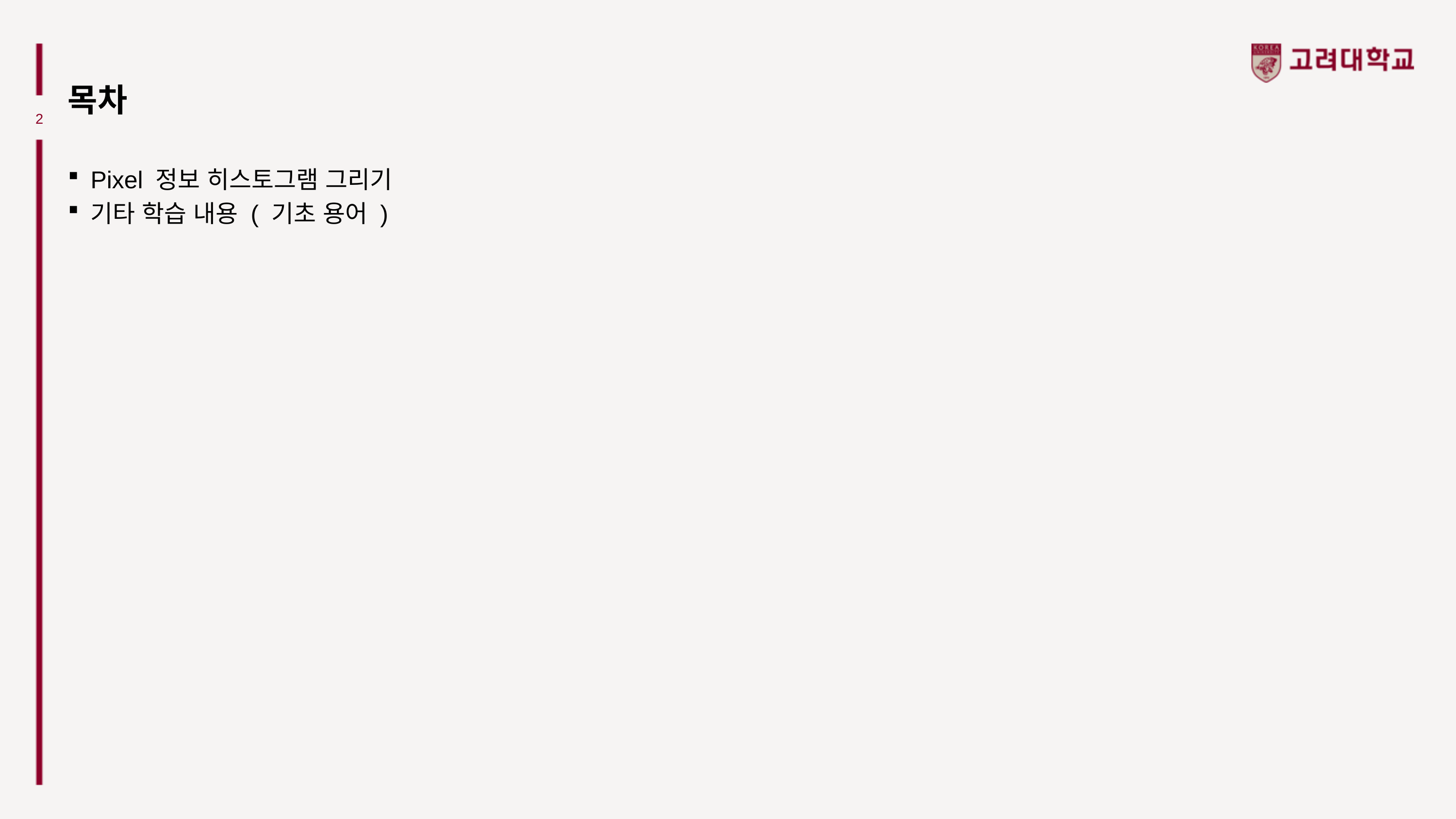

목차
2
Pixel 정보 히스토그램 그리기
기타 학습 내용 ( 기초 용어 )